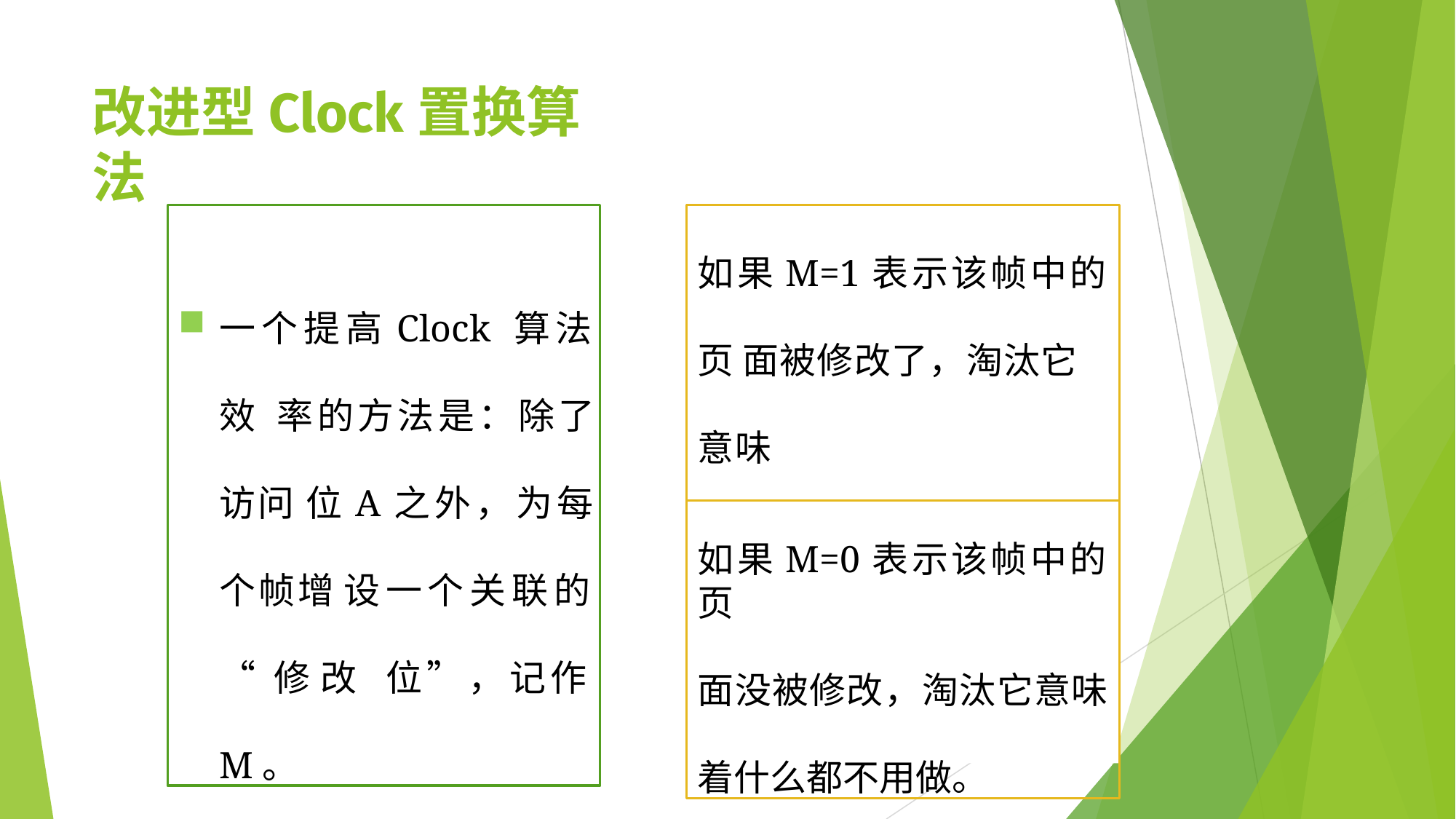

# 改进型Clock置换算法

一个提高Clock 算法效 率的方法是：除了访问 位A之外，为每个帧增 设一个关联的“ 修改 位”，记作M。

如果M=1表示该帧中的页 面被修改了，淘汰它意味

着必须将之写到外存。

如果M=0表示该帧中的页
面没被修改，淘汰它意味 着什么都不用做。